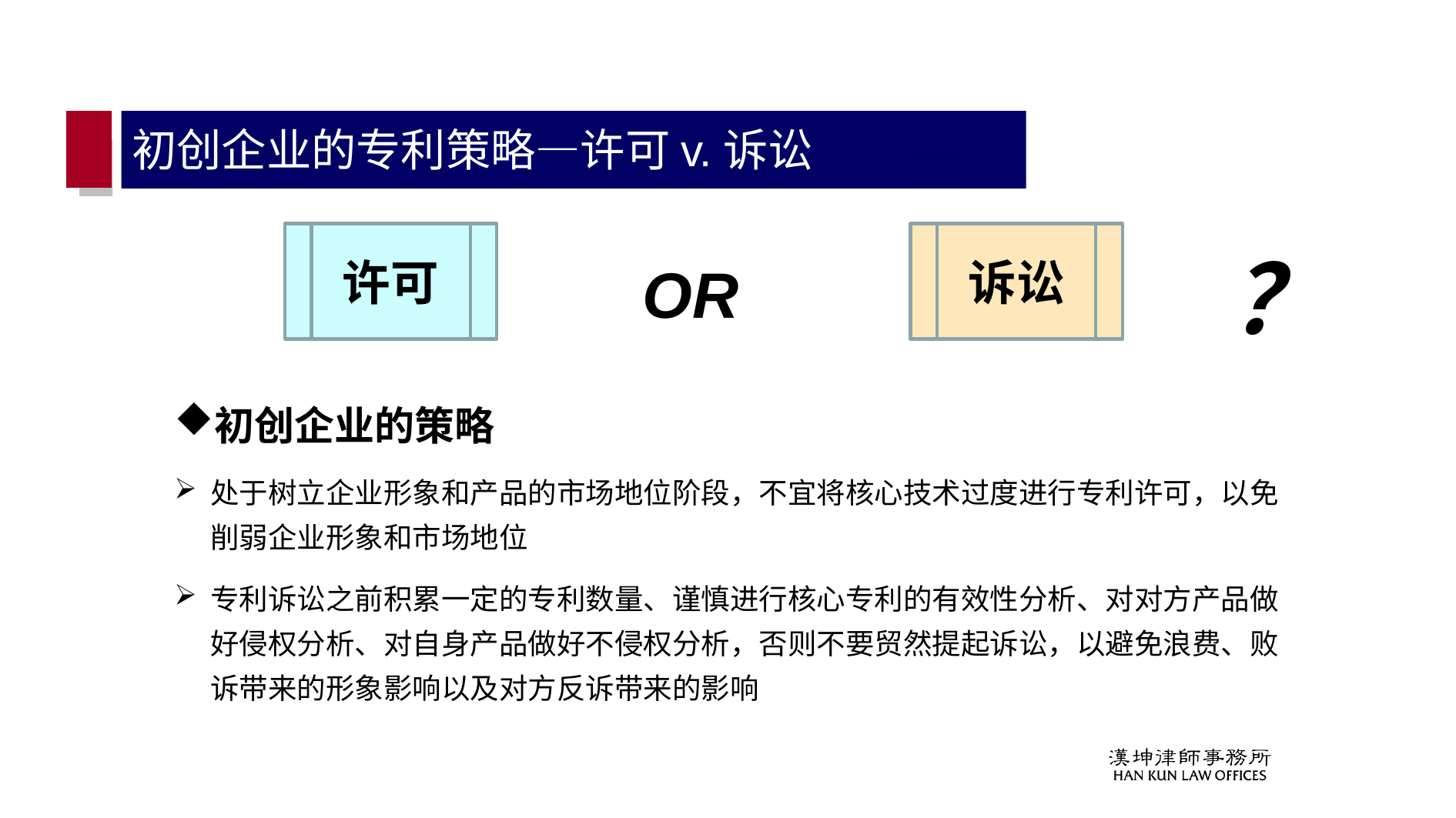

# 初创企业的专利策略—许可v.诉讼
？
许可
诉讼
OR
初创企业的策略
处于树立企业形象和产品的市场地位阶段，不宜将核心技术过度进行专利许可，以免削弱企业形象和市场地位
专利诉讼之前积累一定的专利数量、谨慎进行核心专利的有效性分析、对对方产品做好侵权分析、对自身产品做好不侵权分析，否则不要贸然提起诉讼，以避免浪费、败诉带来的形象影响以及对方反诉带来的影响